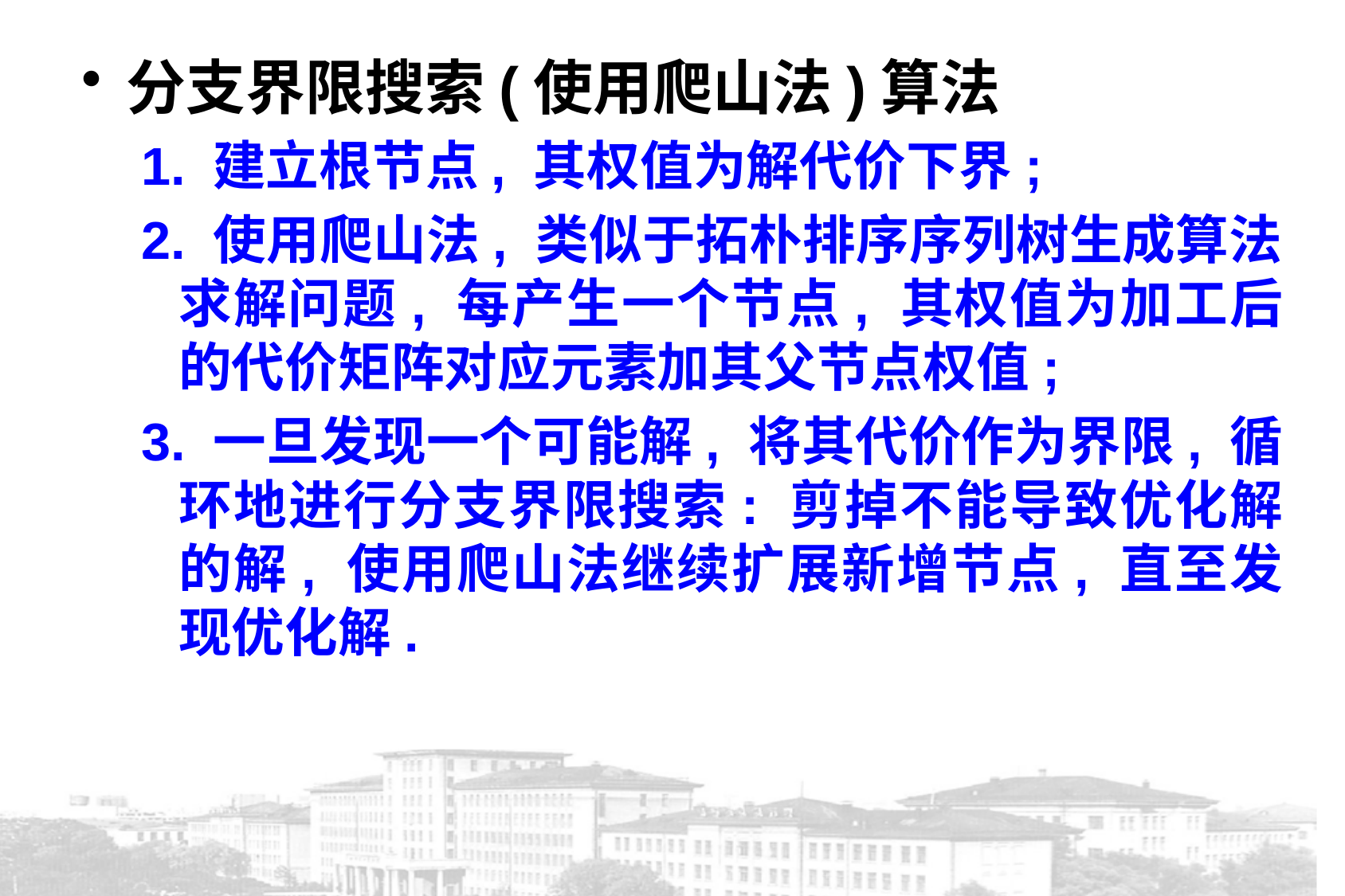

分支界限搜索(使用爬山法)算法
1. 建立根节点, 其权值为解代价下界;
2. 使用爬山法, 类似于拓朴排序序列树生成算法求解问题, 每产生一个节点, 其权值为加工后的代价矩阵对应元素加其父节点权值;
3. 一旦发现一个可能解, 将其代价作为界限, 循环地进行分支界限搜索: 剪掉不能导致优化解的解, 使用爬山法继续扩展新增节点, 直至发现优化解.